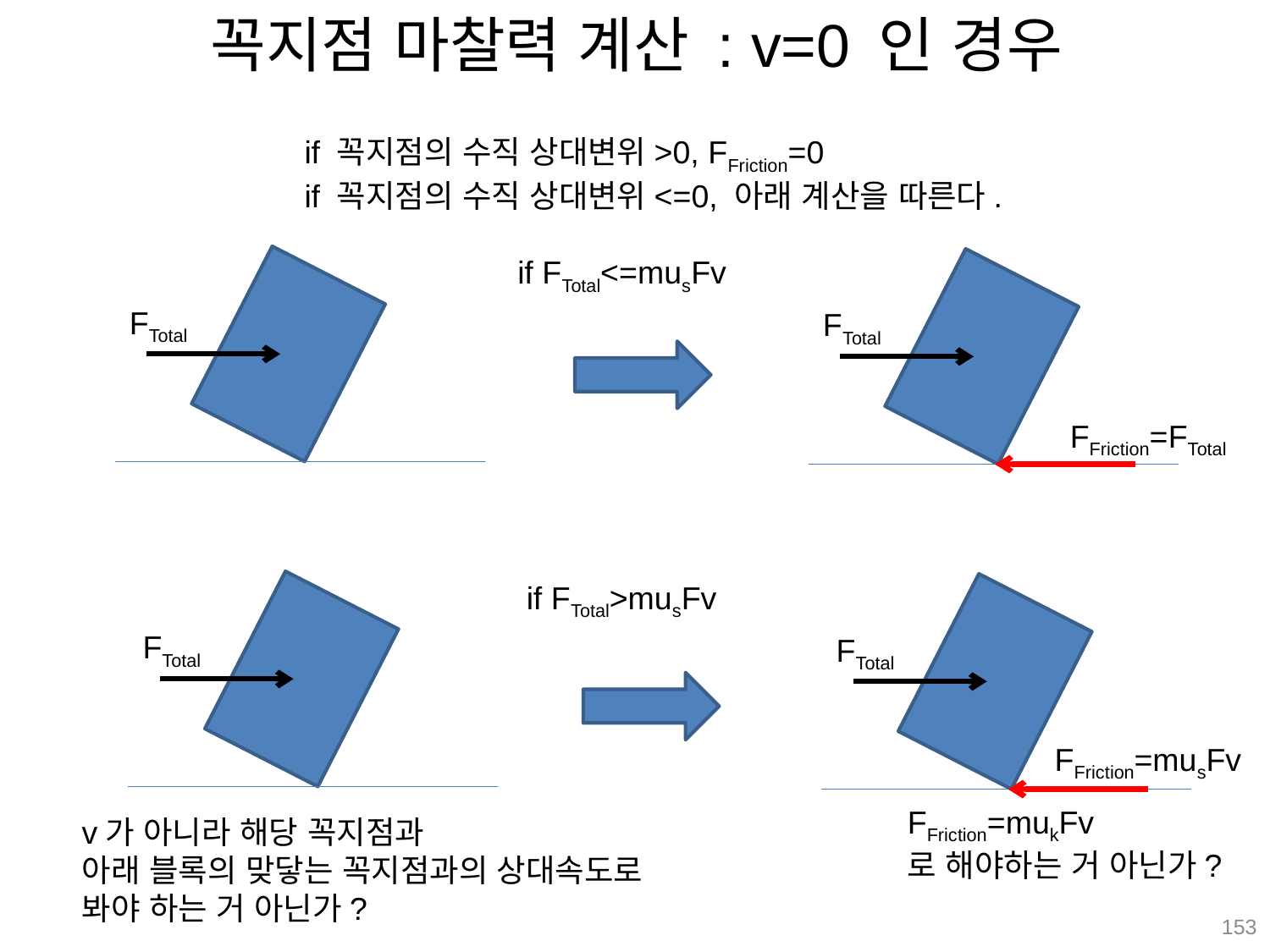

# 꼭지점 마찰력 계산 : v=0 인 경우
if 꼭지점의 수직 상대변위>0, FFriction=0
if 꼭지점의 수직 상대변위<=0, 아래 계산을 따른다.
if FTotal<=musFv

FTotal
FTotal

FFriction=FTotal
if FTotal>musFv

FTotal
FTotal

FFriction=musFv
FFriction=mukFv
로 해야하는 거 아닌가?
v가 아니라 해당 꼭지점과
아래 블록의 맞닿는 꼭지점과의 상대속도로
봐야 하는 거 아닌가?
153